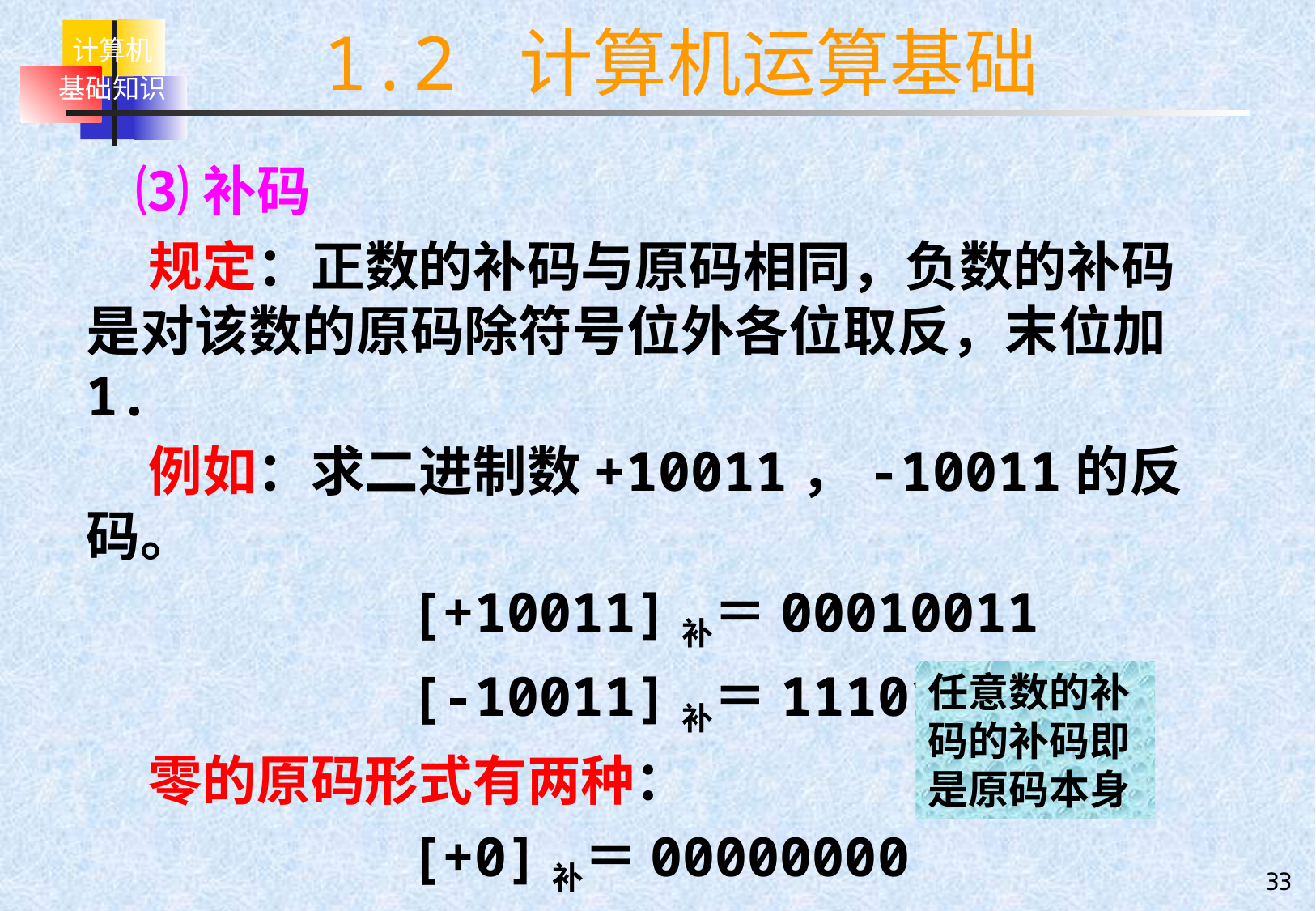

# 1.2 计算机运算基础
    ⑶补码
    规定：正数的补码与原码相同，负数的补码是对该数的原码除符号位外各位取反，末位加1.
    例如：求二进制数+10011，-10011的反码。
          [+10011]补＝00010011
          [-10011]补＝11101101
    零的原码形式有两种：
          [+0]补＝00000000
          [-0]补＝00000000
任意数的补码的补码即是原码本身
33